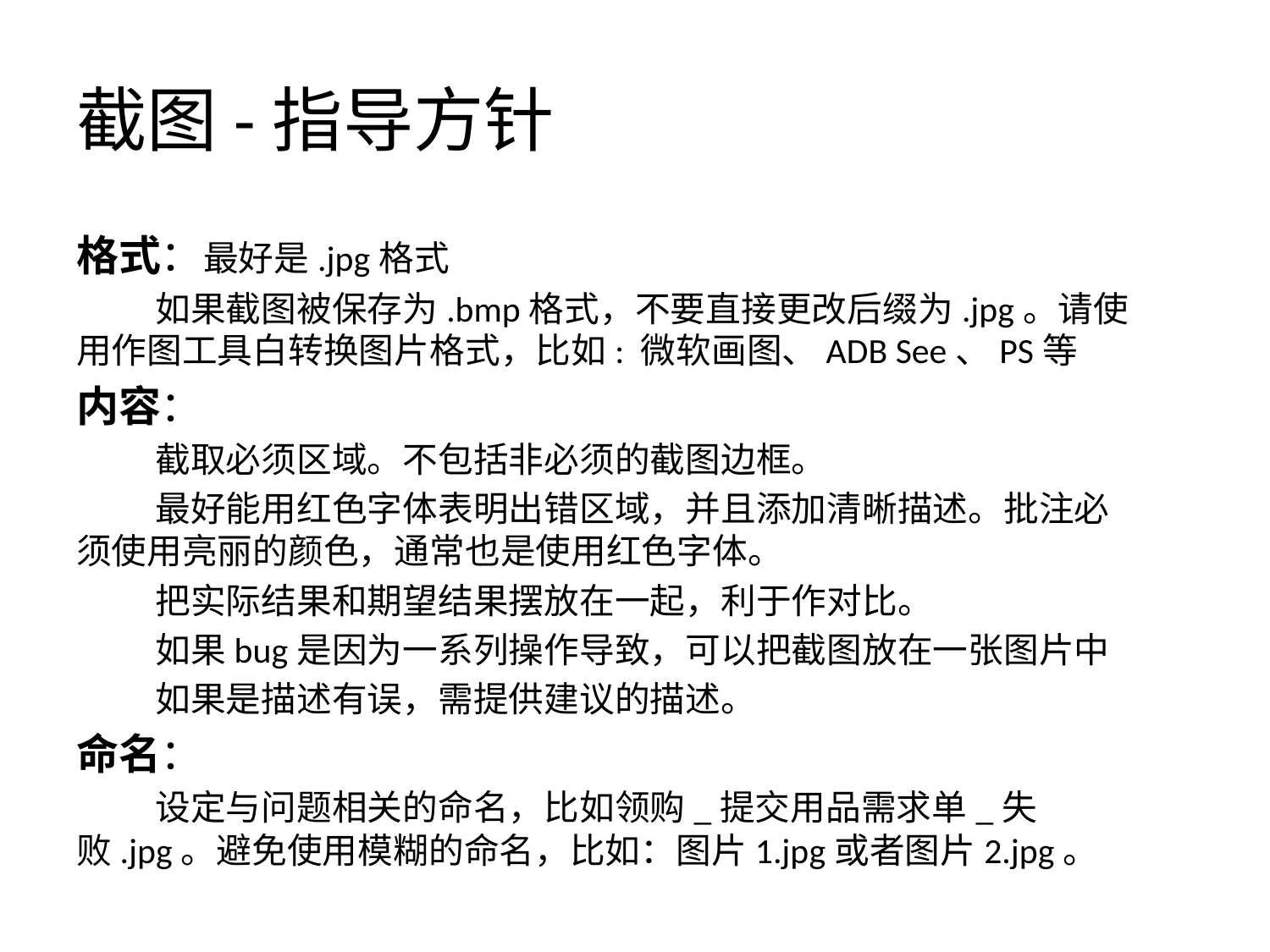

# 截图-指导方针
格式：最好是.jpg格式
         如果截图被保存为.bmp格式，不要直接更改后缀为.jpg。请使用作图工具白转换图片格式，比如: 微软画图、ADB See、PS等
内容：
         截取必须区域。不包括非必须的截图边框。
         最好能用红色字体表明出错区域，并且添加清晰描述。批注必须使用亮丽的颜色，通常也是使用红色字体。
         把实际结果和期望结果摆放在一起，利于作对比。
         如果bug是因为一系列操作导致，可以把截图放在一张图片中
         如果是描述有误，需提供建议的描述。
命名：
         设定与问题相关的命名，比如领购_提交用品需求单_失败.jpg。避免使用模糊的命名，比如：图片1.jpg或者图片2.jpg。